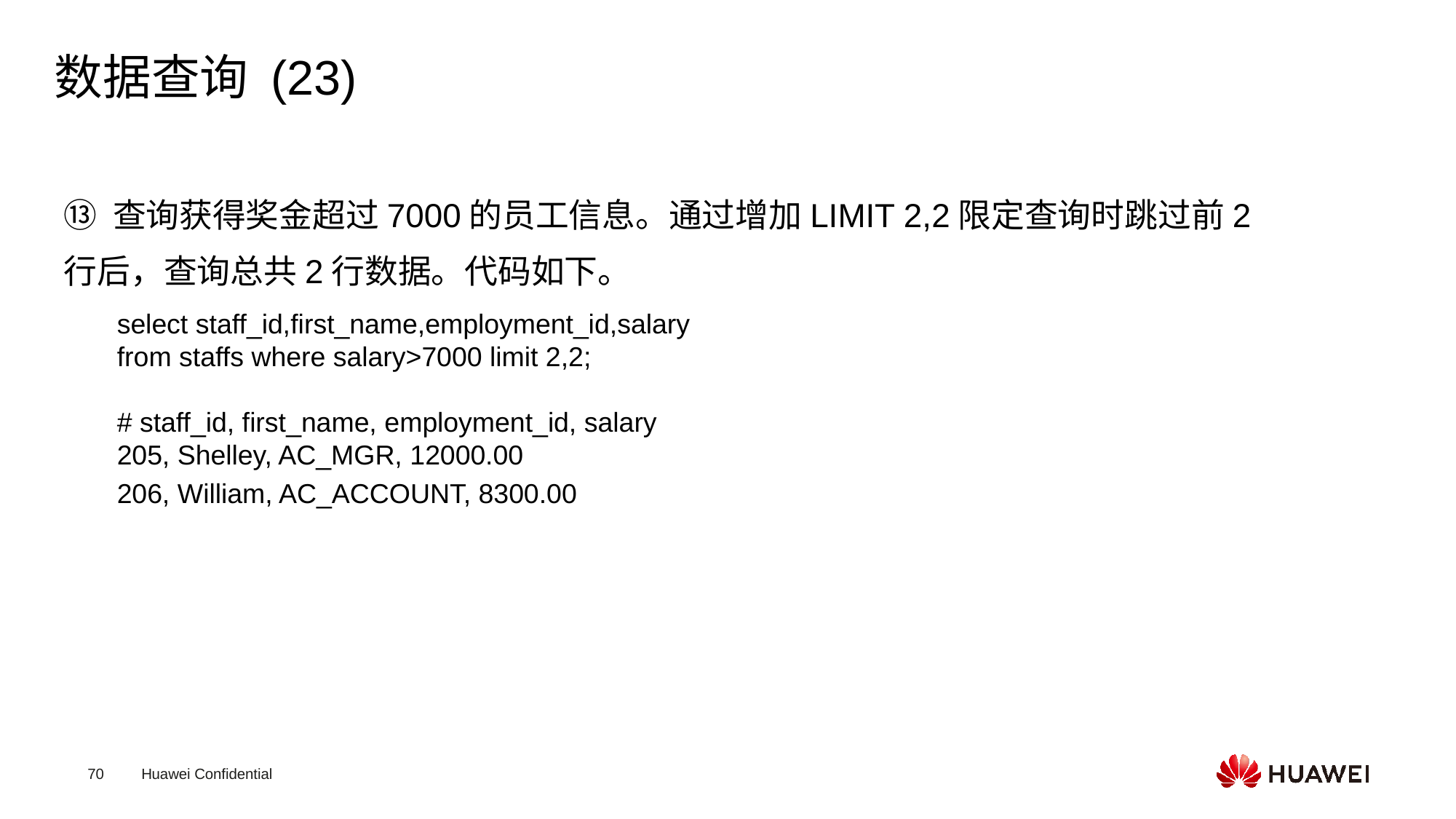

# 数据查询 (23)
⑬ 查询获得奖金超过7000的员工信息。通过增加LIMIT 2,2限定查询时跳过前2行后，查询总共2行数据。代码如下。
select staff_id,first_name,employment_id,salary from staffs where salary>7000 limit 2,2;     # staff_id, first_name, employment_id, salary205, Shelley, AC_MGR, 12000.00206, William, AC_ACCOUNT, 8300.00